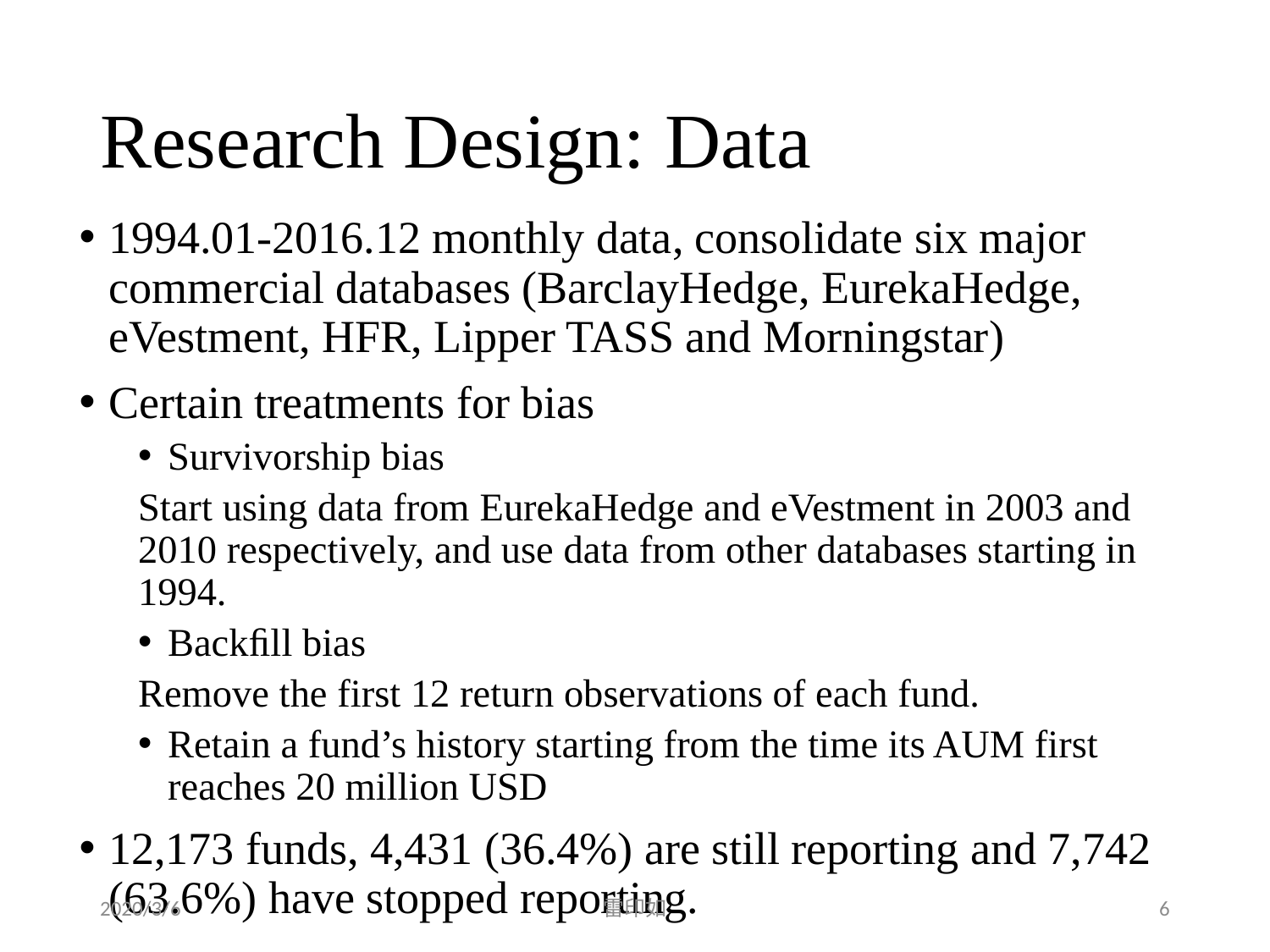

# Research Design: Data
1994.01-2016.12 monthly data, consolidate six major commercial databases (BarclayHedge, EurekaHedge, eVestment, HFR, Lipper TASS and Morningstar)
Certain treatments for bias
Survivorship bias
Start using data from EurekaHedge and eVestment in 2003 and 2010 respectively, and use data from other databases starting in 1994.
Backﬁll bias
Remove the first 12 return observations of each fund.
Retain a fund’s history starting from the time its AUM first reaches 20 million USD
12,173 funds, 4,431 (36.4%) are still reporting and 7,742 (63.6%) have stopped reporting.
2020/3/6
雷印如
6